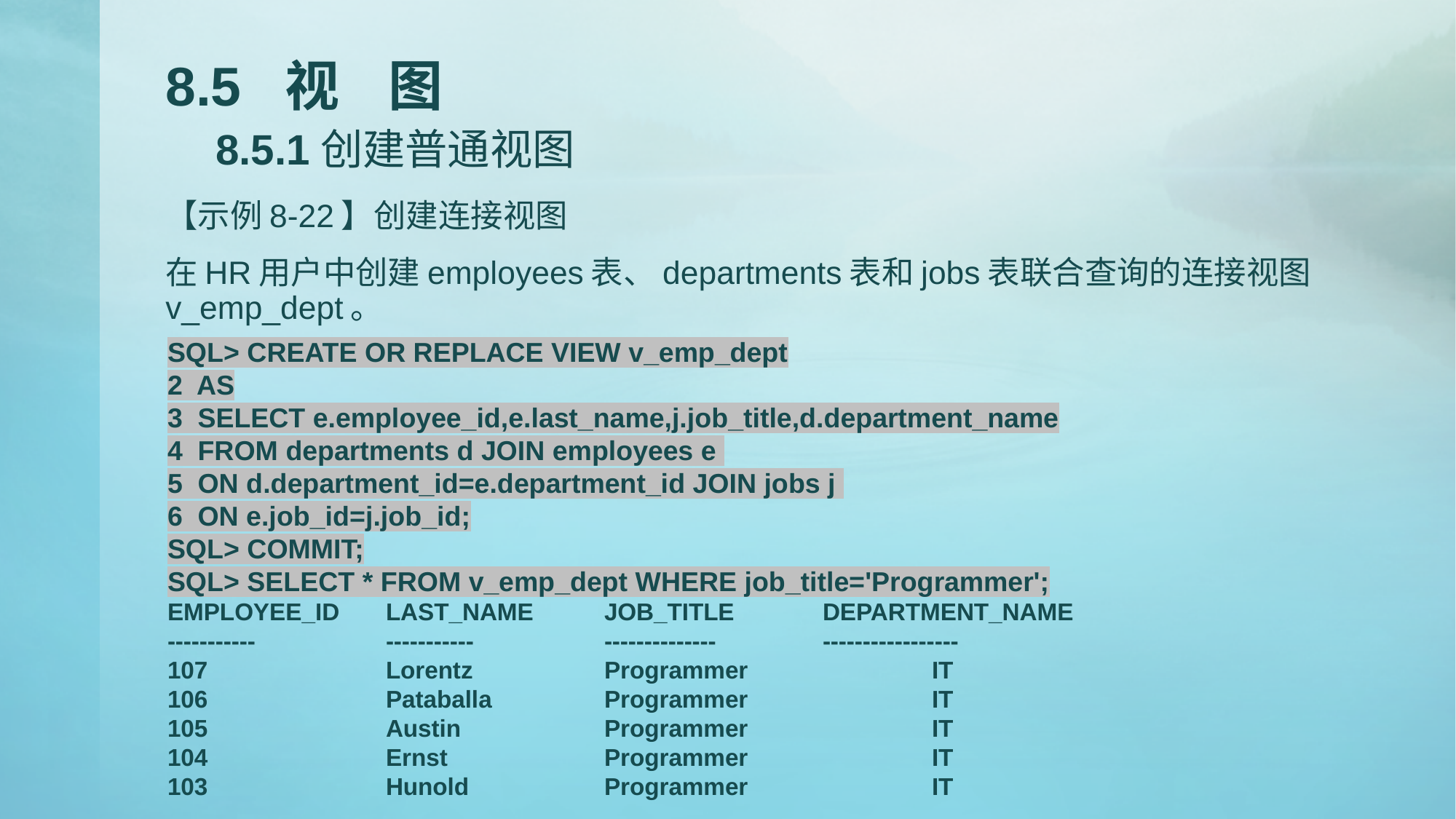

# 8.5  视    图 8.5.1创建普通视图
【示例8‑22】创建连接视图
在HR用户中创建employees表、departments表和jobs表联合查询的连接视图v_emp_dept。
SQL> CREATE OR REPLACE VIEW v_emp_dept
2  AS
3  SELECT e.employee_id,e.last_name,j.job_title,d.department_name
4  FROM departments d JOIN employees e
5  ON d.department_id=e.department_id JOIN jobs j
6  ON e.job_id=j.job_id;
SQL> COMMIT;
SQL> SELECT * FROM v_emp_dept WHERE job_title='Programmer';
EMPLOYEE_ID	LAST_NAME	JOB_TITLE	DEPARTMENT_NAME
-----------		-----------		--------------	-----------------
107		Lorentz		Programmer		IT
106		Pataballa		Programmer		IT
105		Austin		Programmer		IT
104		Ernst		Programmer		IT
103		Hunold		Programmer		IT